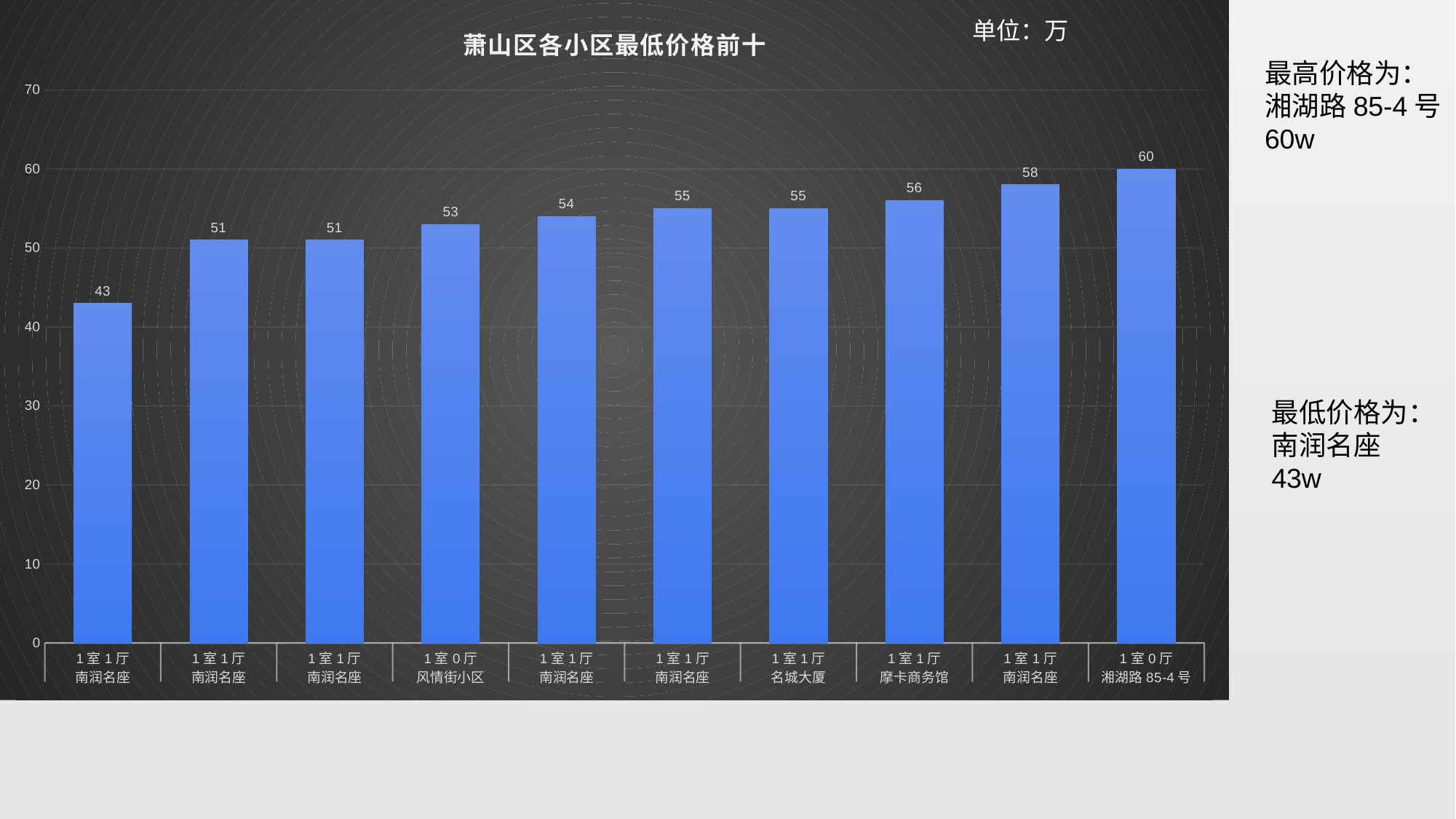

### Chart: 萧山区各小区最低价格前十

| Category |  |
|---|---|
| 1室1厅 | 43.0 |
| 1室1厅 | 51.0 |
| 1室1厅 | 51.0 |
| 1室0厅 | 53.0 |
| 1室1厅 | 54.0 |
| 1室1厅 | 55.0 |
| 1室1厅 | 55.0 |
| 1室1厅 | 56.0 |
| 1室1厅 | 58.0 |
| 1室0厅 | 60.0 |
单位：万
最高价格为：
湘湖路85-4号
60w
最低价格为：
南润名座
43w